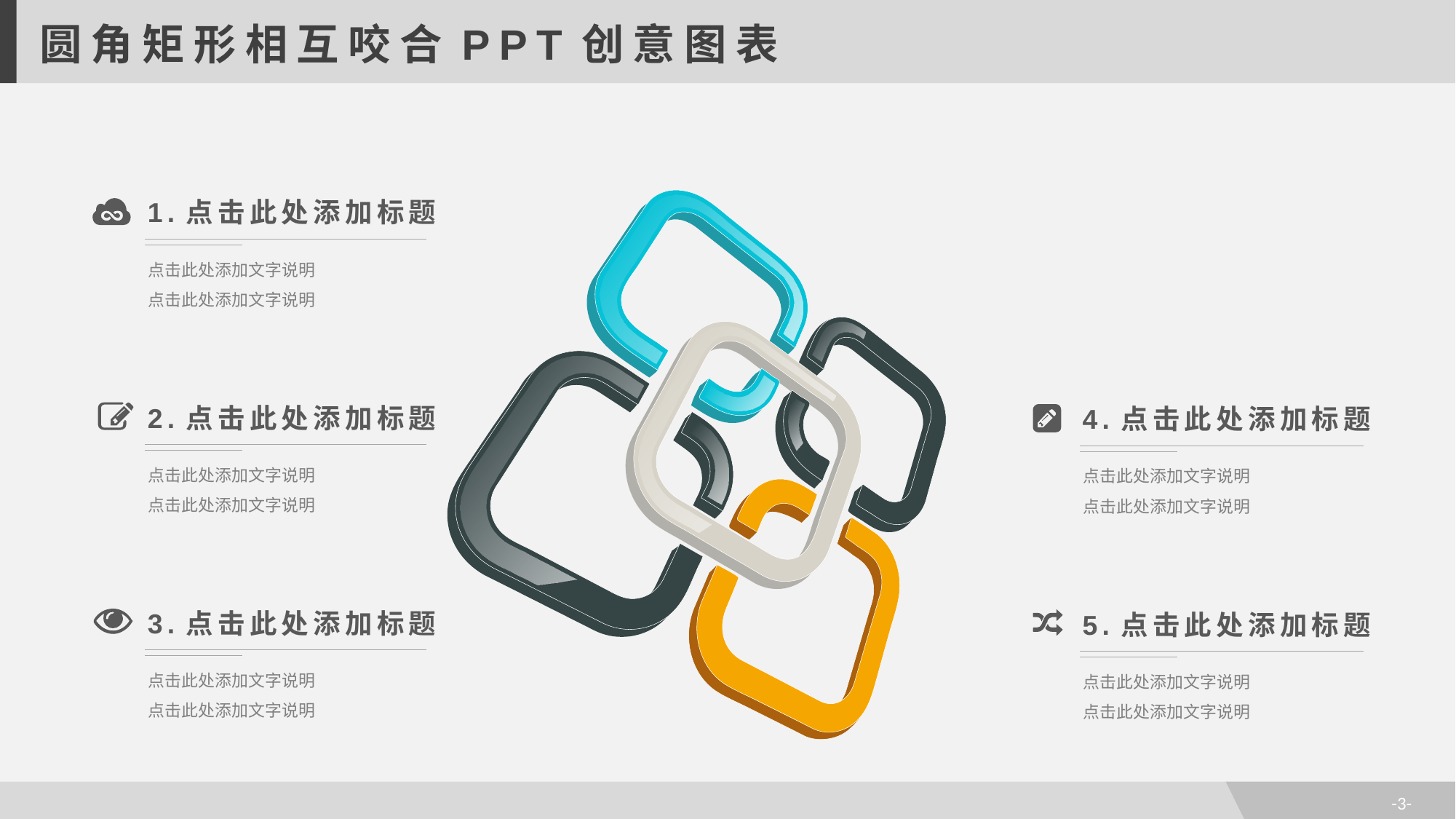

圆角矩形相互咬合PPT创意图表
1.点击此处添加标题

点击此处添加文字说明
点击此处添加文字说明

2.点击此处添加标题

点击此处添加文字说明
点击此处添加文字说明
4.点击此处添加标题

点击此处添加文字说明
点击此处添加文字说明
3.点击此处添加标题

点击此处添加文字说明
点击此处添加文字说明
5.点击此处添加标题

点击此处添加文字说明
点击此处添加文字说明
-3-